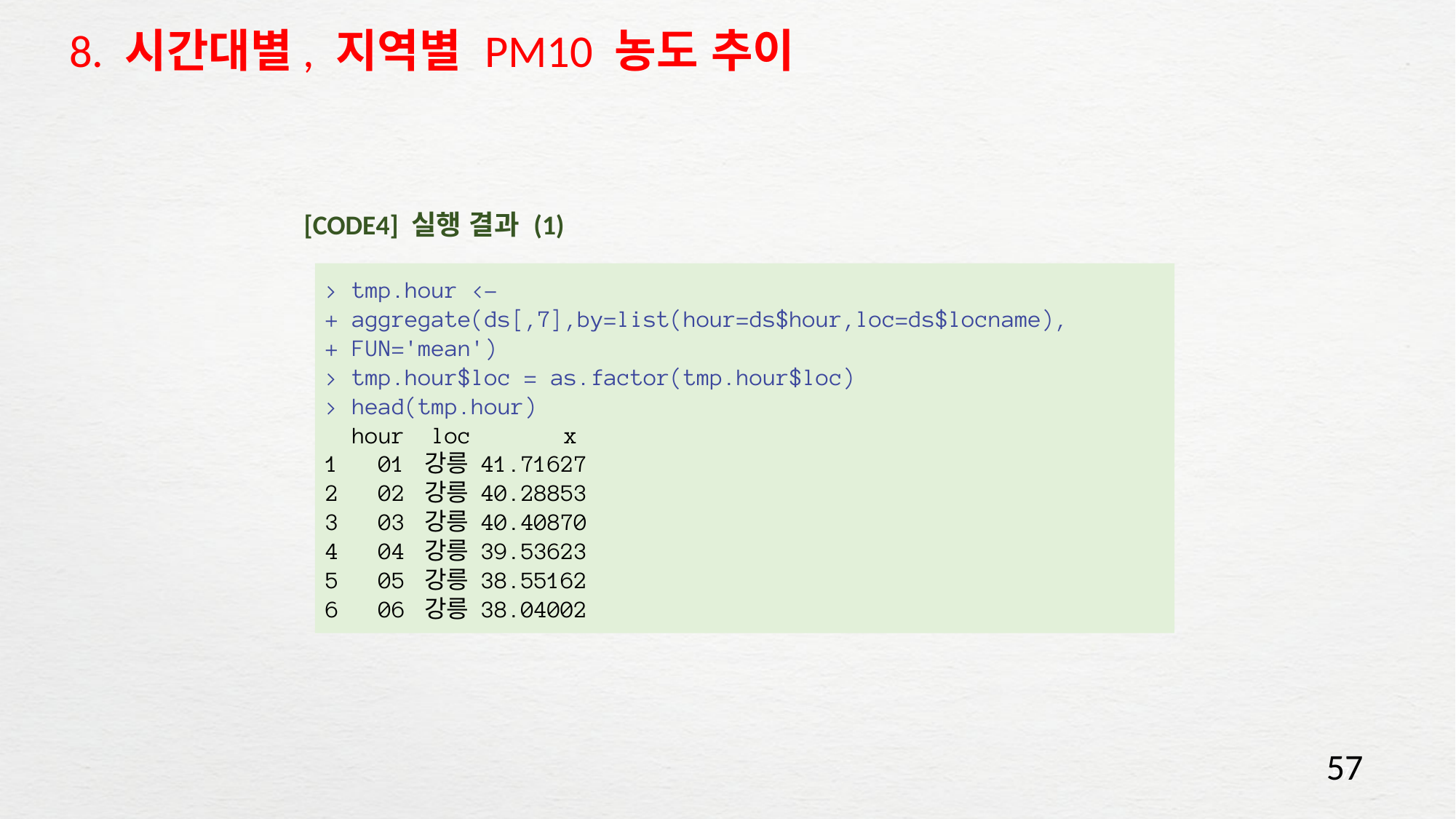

# 8. 시간대별, 지역별 PM10 농도 추이
[CODE4] 실행 결과 (1)
> tmp.hour <-
+ aggregate(ds[,7],by=list(hour=ds$hour,loc=ds$locname),
+ FUN='mean')
> tmp.hour$loc = as.factor(tmp.hour$loc)
> head(tmp.hour)
  hour  loc       x
1   01 강릉 41.71627
2   02 강릉 40.28853
3   03 강릉 40.40870
4   04 강릉 39.53623
5   05 강릉 38.55162
6   06 강릉 38.04002
57
57